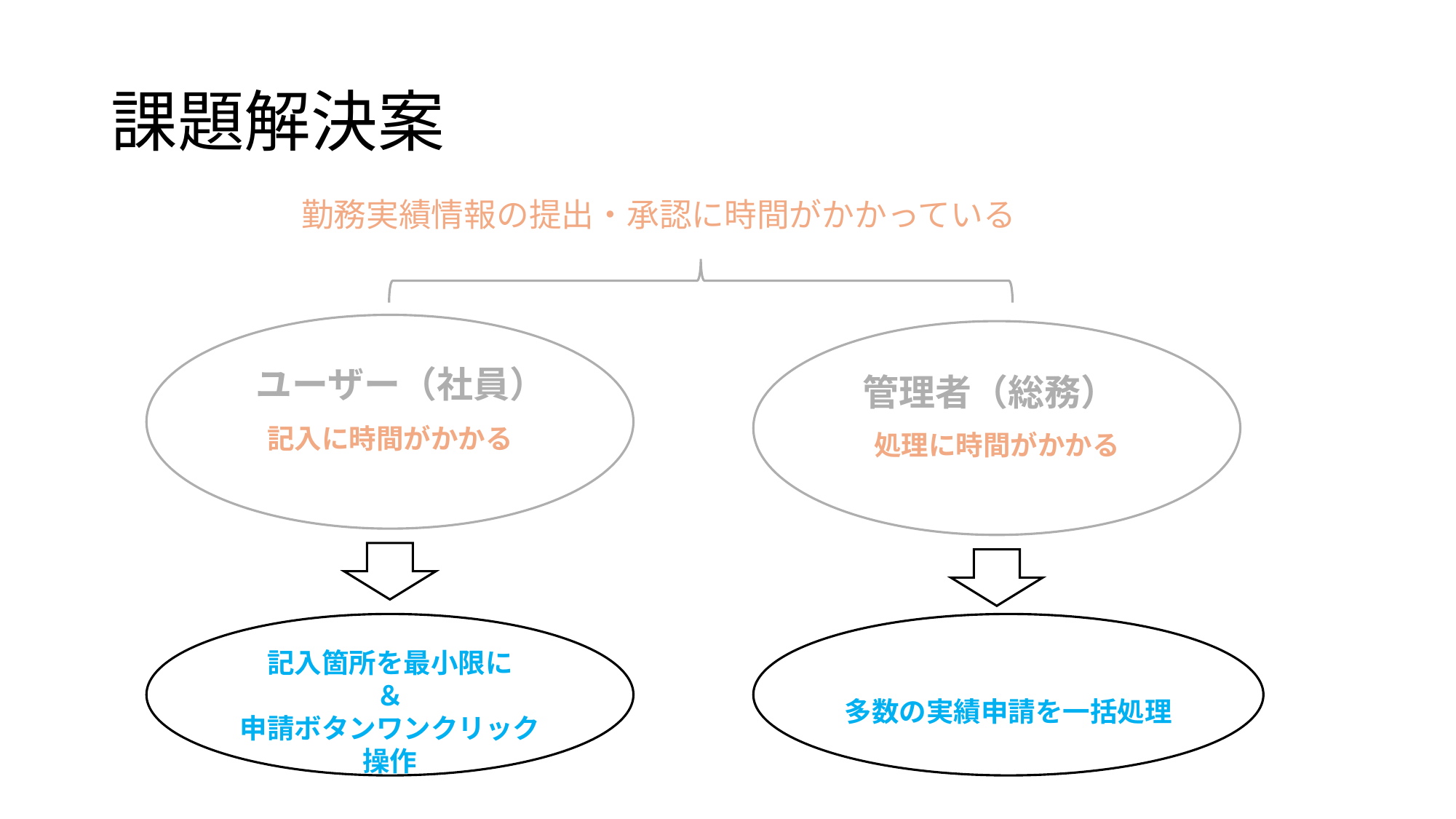

# 課題解決案
勤務実績情報の提出・承認に時間がかかっている

記入に時間がかかる
処理に時間がかかる
ユーザー（社員）
管理者（総務）

記入箇所を最小限に
＆
申請ボタンワンクリック操作
多数の実績申請を一括処理
​